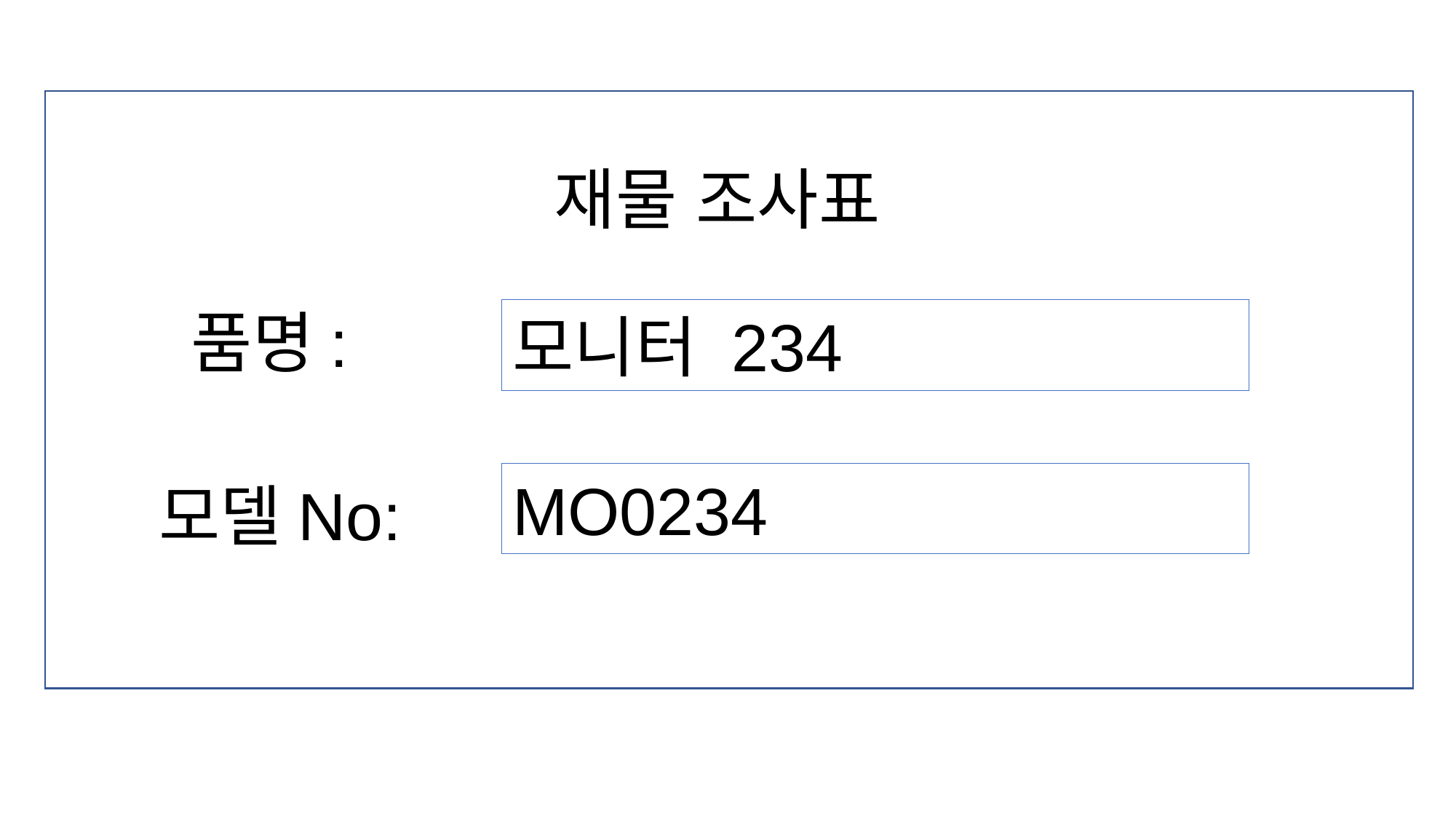

재물 조사표
품명:
모니터 234
MO0234
모델No: